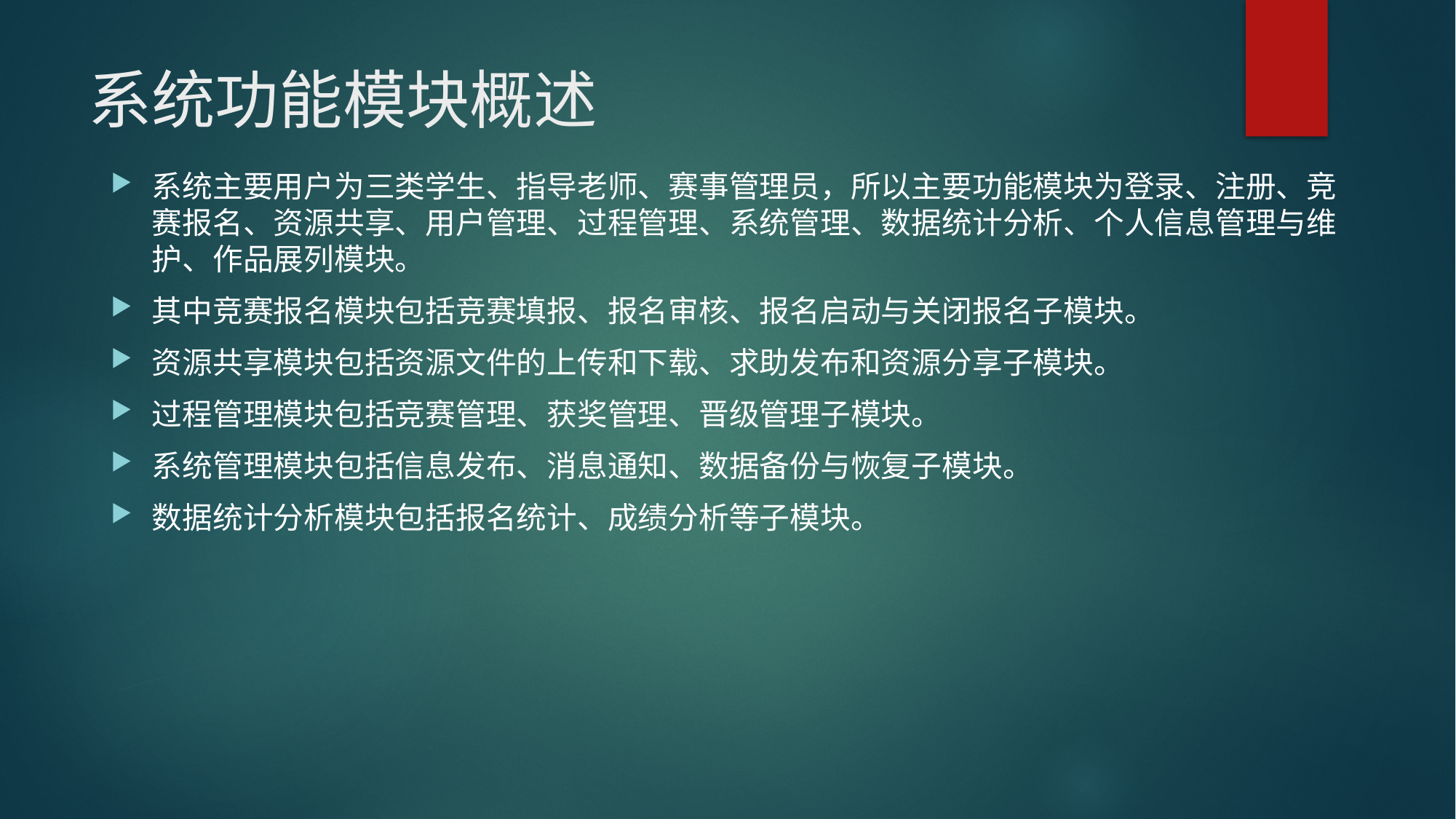

# 系统功能模块概述
系统主要用户为三类学生、指导老师、赛事管理员，所以主要功能模块为登录、注册、竞赛报名、资源共享、用户管理、过程管理、系统管理、数据统计分析、个人信息管理与维护、作品展列模块。
其中竞赛报名模块包括竞赛填报、报名审核、报名启动与关闭报名子模块。
资源共享模块包括资源文件的上传和下载、求助发布和资源分享子模块。
过程管理模块包括竞赛管理、获奖管理、晋级管理子模块。
系统管理模块包括信息发布、消息通知、数据备份与恢复子模块。
数据统计分析模块包括报名统计、成绩分析等子模块。